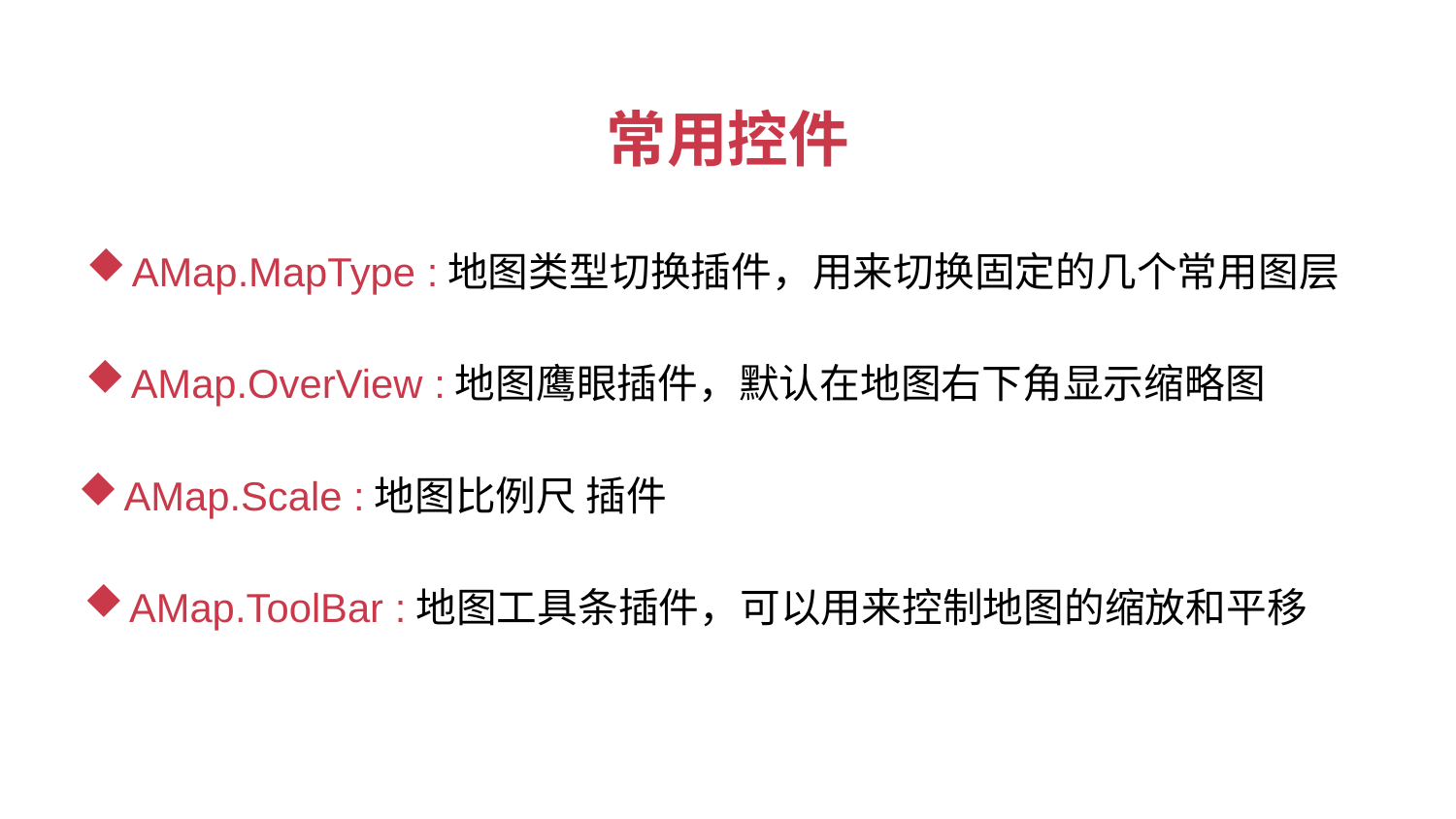

常用控件
AMap.MapType :地图类型切换插件，用来切换固定的几个常用图层
AMap.OverView :地图鹰眼插件，默认在地图右下角显示缩略图
AMap.Scale :地图比例尺 插件
AMap.ToolBar :地图工具条插件，可以用来控制地图的缩放和平移